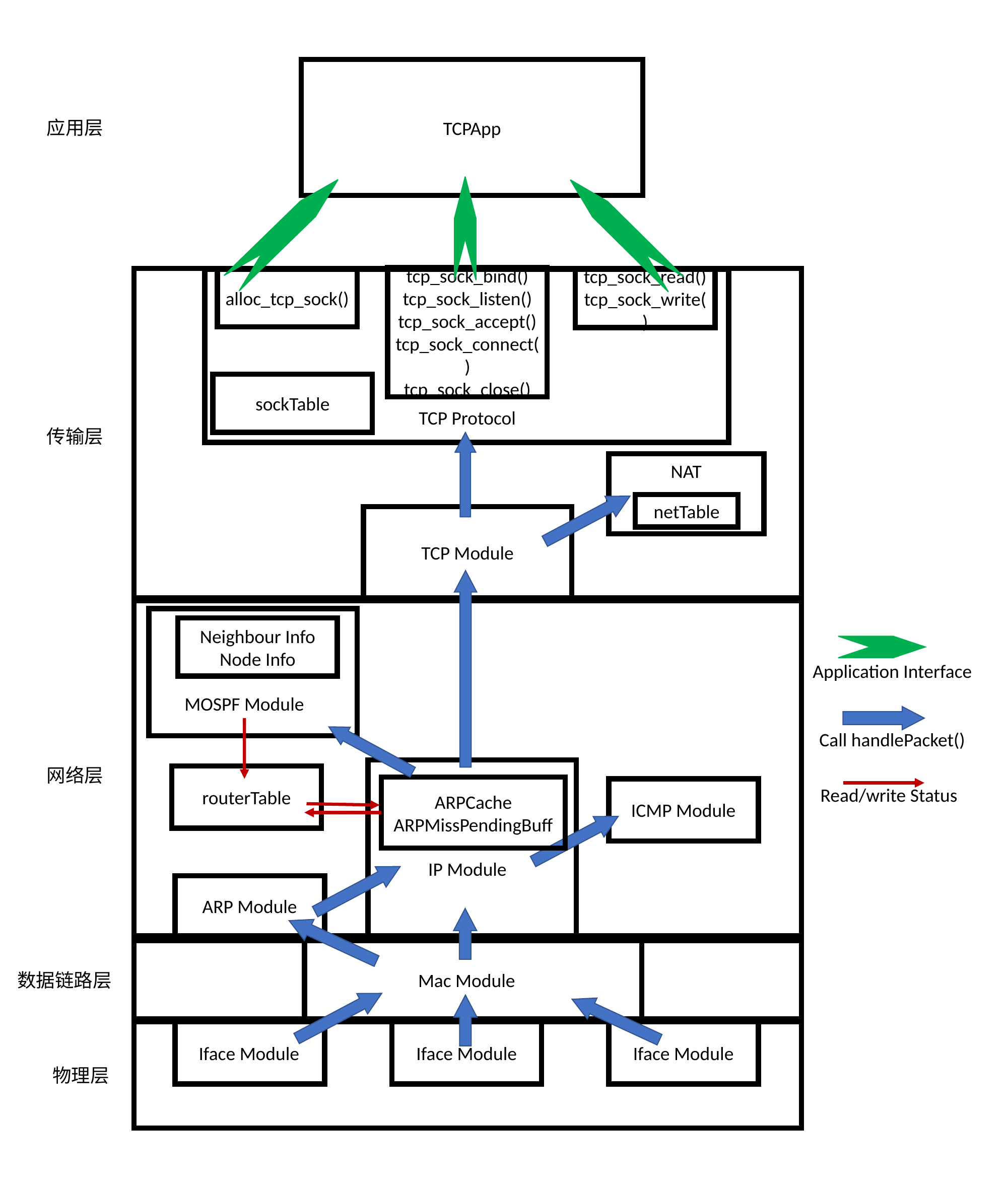

TCPApp
应用层

tcp_sock_bind()
tcp_sock_listen()
tcp_sock_accept()
tcp_sock_connect()
tcp_sock_close()
alloc_tcp_sock()

tcp_sock_read()
tcp_sock_write()
sockTable
TCP Protocol
传输层

NAT

netTable
TCP Module

Neighbour Info
Node Info

Application Interface

MOSPF Module

Call handlePacket()

网络层

routerTable
ARPCache
ARPMissPendingBuff

Read/write Status
ICMP Module

IP Module

ARP Module

数据链路层
Mac Module

Iface Module
Iface Module
Iface Module
物理层